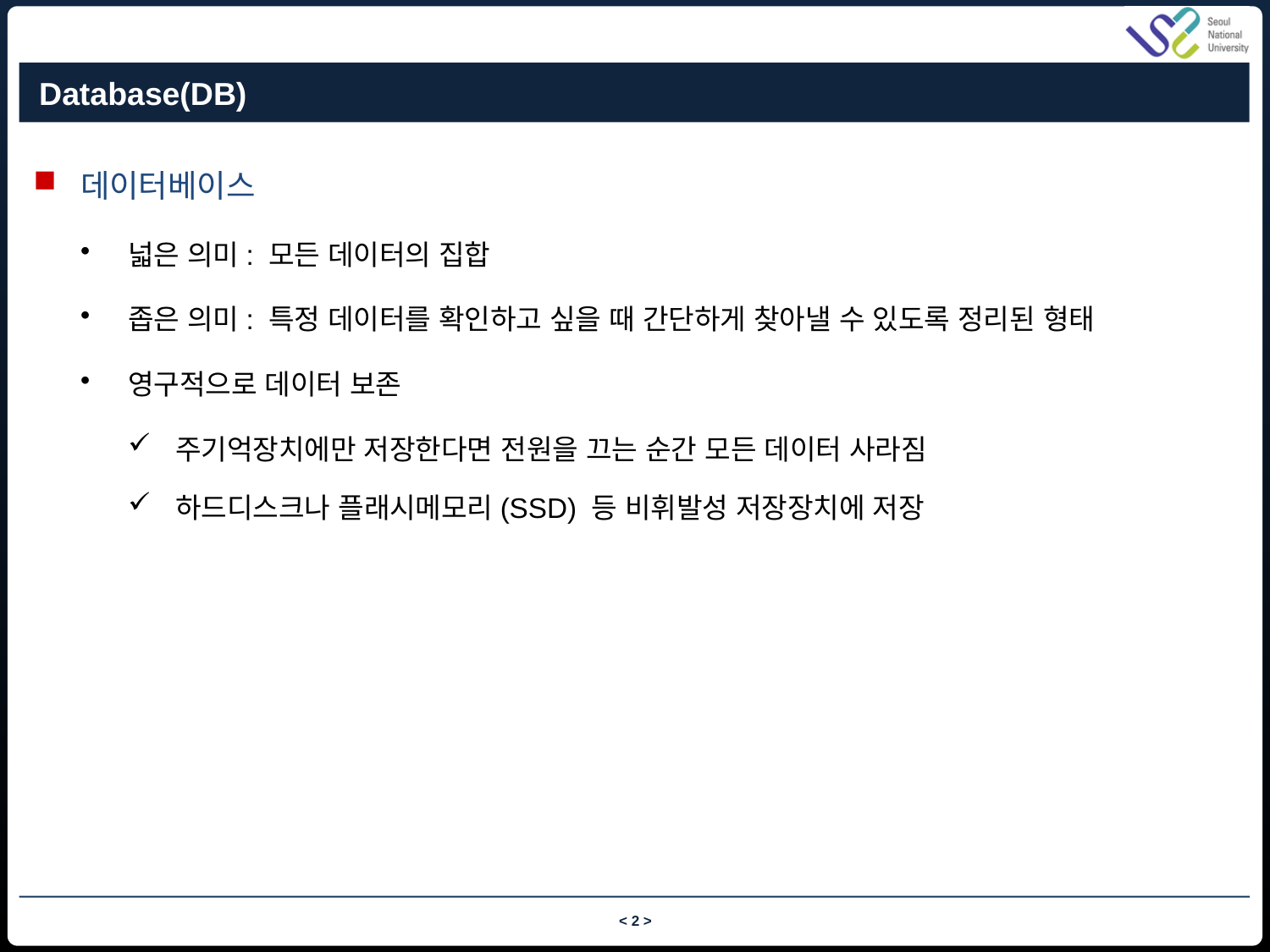

# Database(DB)
데이터베이스
넓은 의미: 모든 데이터의 집합
좁은 의미: 특정 데이터를 확인하고 싶을 때 간단하게 찾아낼 수 있도록 정리된 형태
영구적으로 데이터 보존
주기억장치에만 저장한다면 전원을 끄는 순간 모든 데이터 사라짐
하드디스크나 플래시메모리(SSD) 등 비휘발성 저장장치에 저장